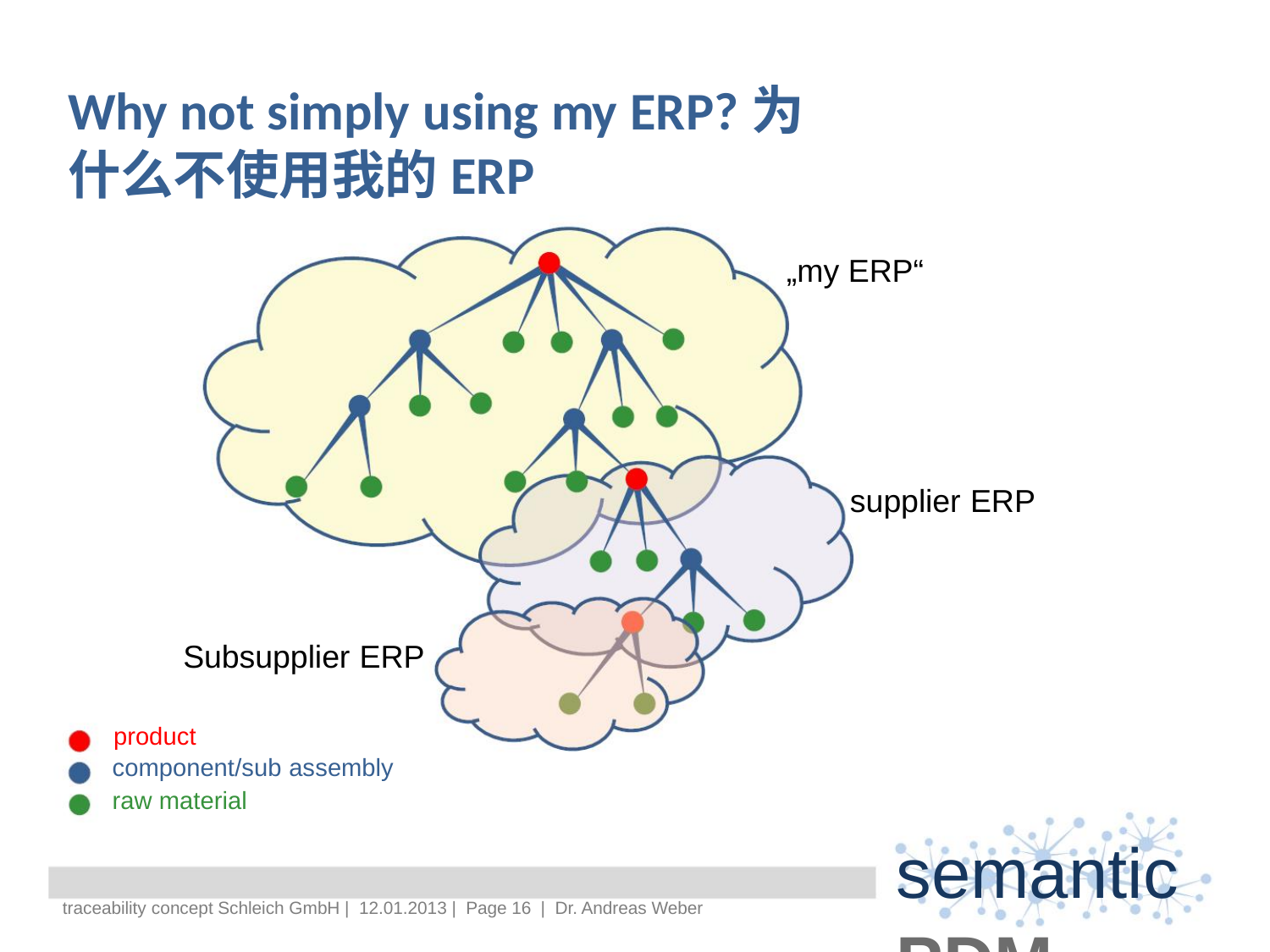

Why not simply using my ERP?为什么不使用我的ERP
„my ERP“
supplier ERP
Subsupplier ERP
product
component/sub assembly
raw material
semantic PDM
traceability concept Schleich GmbH | 12.01.2013 | Page 16 | Dr. Andreas Weber